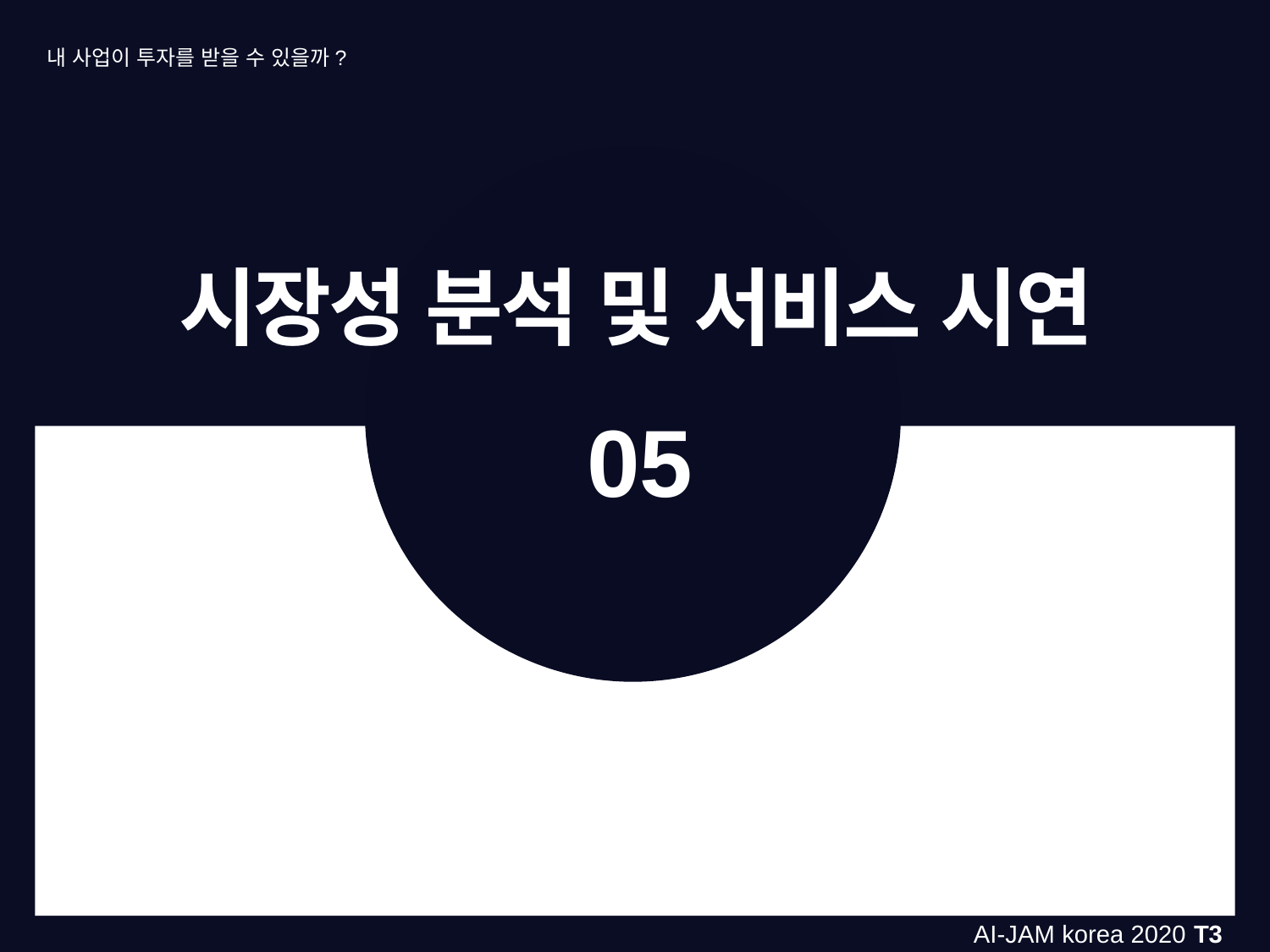

내 사업이 투자를 받을 수 있을까?

 시장성 분석 및 서비스 시연
05

AI-JAM korea 2020 T3